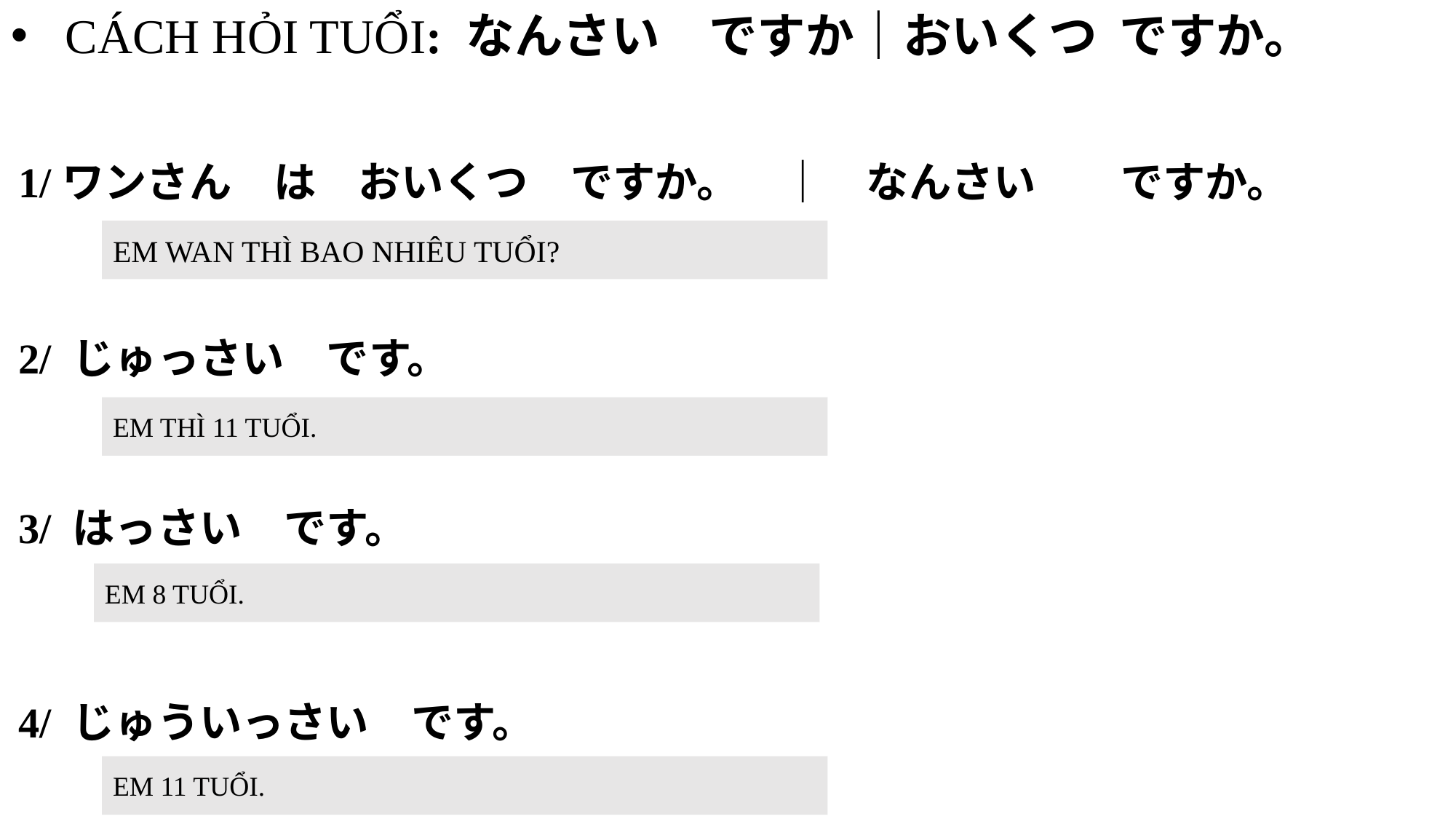

CÁCH HỎI TUỔI: なんさい　ですか｜おいくつ  ですか。
1/ワンさん　は　おいくつ　ですか。　｜　なんさい　　ですか。
EM WAN THÌ BAO NHIÊU TUỔI?
2/ じゅっさい　です。
EM THÌ 11 TUỔI.
3/ はっさい　です。
EM 8 TUỔI.
4/ じゅういっさい　です。
EM 11 TUỔI.